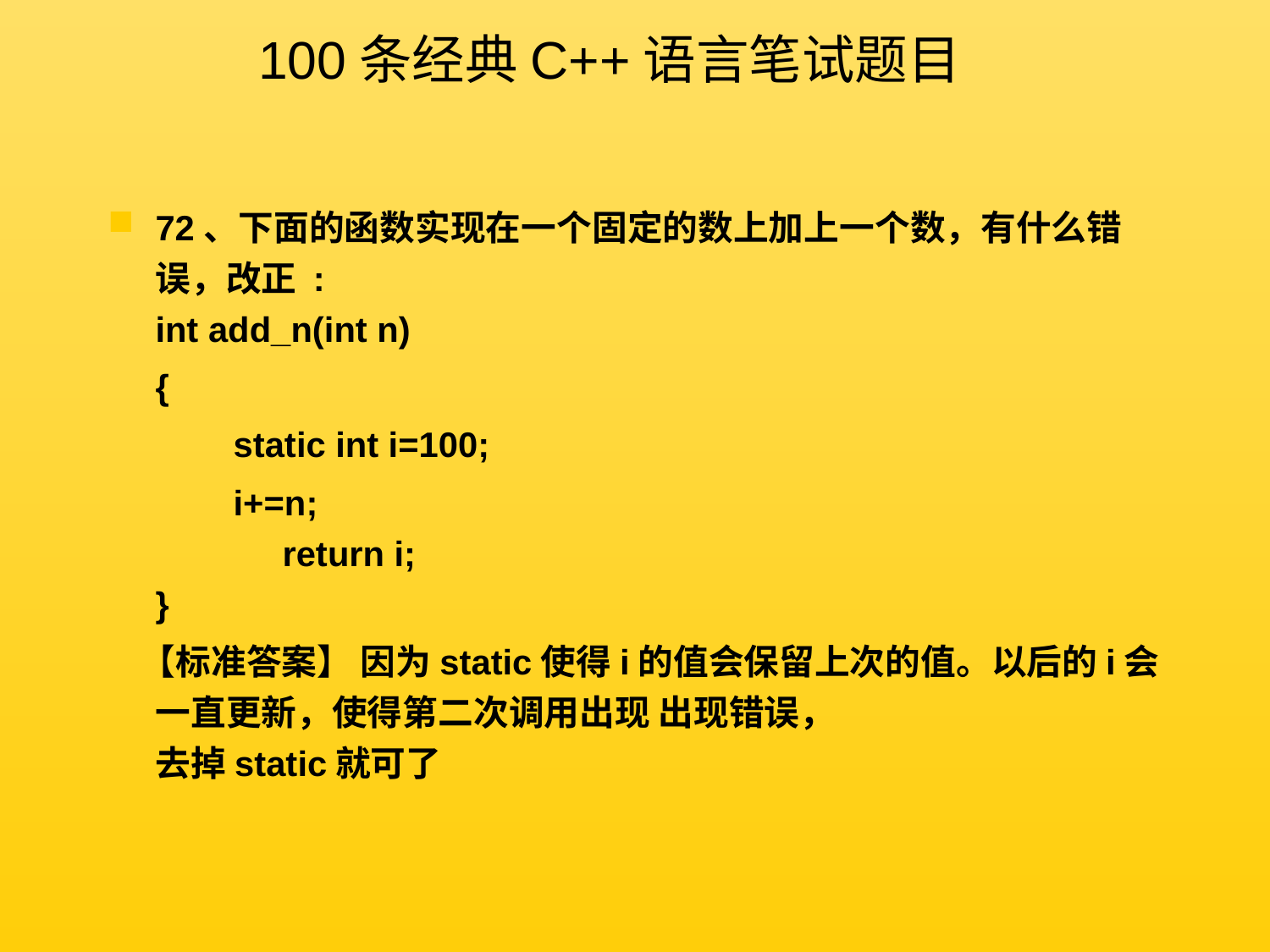

100条经典C++语言笔试题目
72、下面的函数实现在一个固定的数上加上一个数，有什么错误，改正 :
int add_n(int n)
 	{
	        static int i=100;
	        i+=n; 
  	return i; 
}
   【标准答案】 因为static使得i的值会保留上次的值。以后的i会一直更新，使得第二次调用出现 出现错误，
去掉static就可了